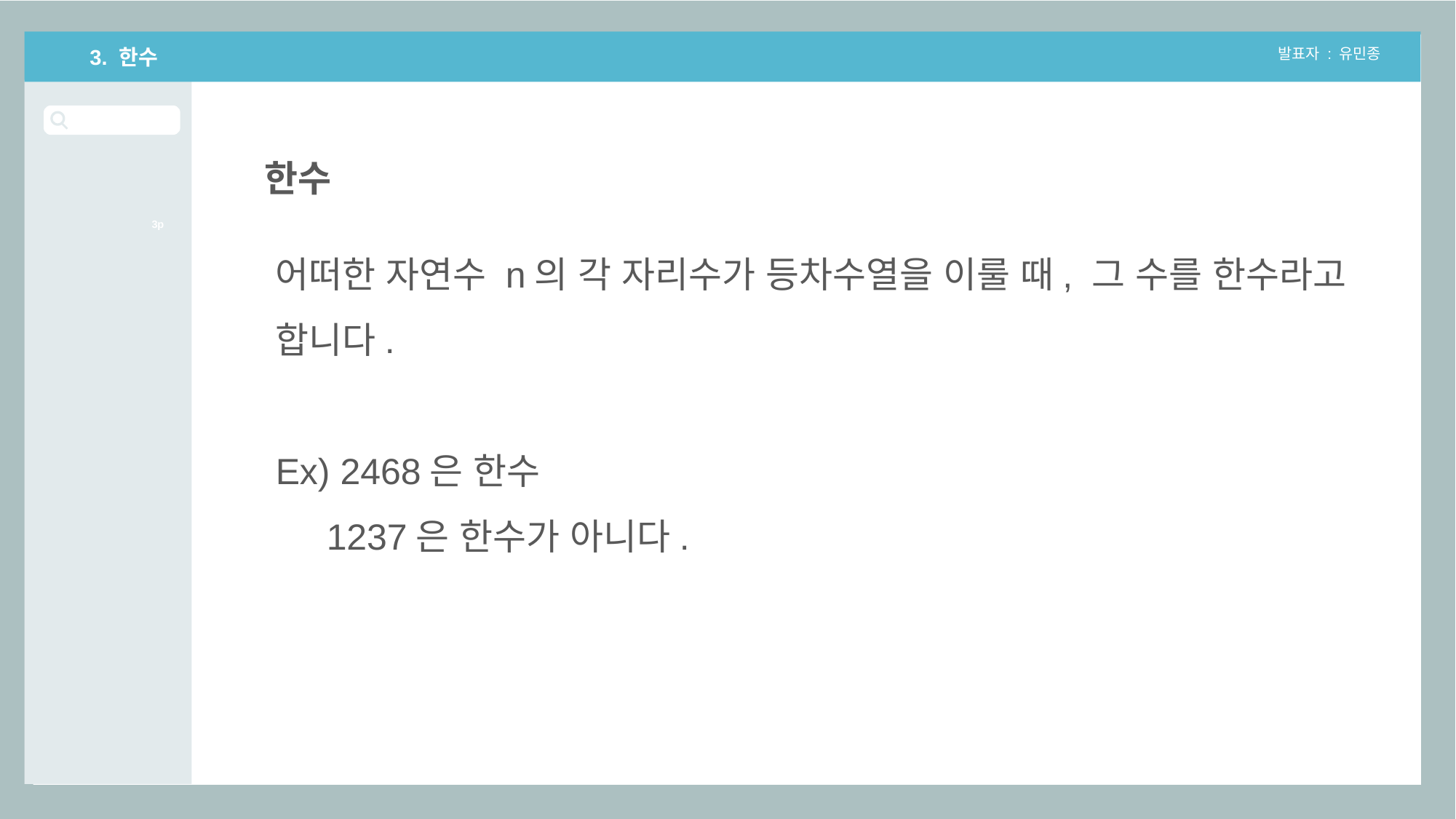

3. 한수
발표자 : 유민종

한수
3p
어떠한 자연수 n의 각 자리수가 등차수열을 이룰 때, 그 수를 한수라고 합니다.

Ex) 2468은 한수
     1237은 한수가 아니다.